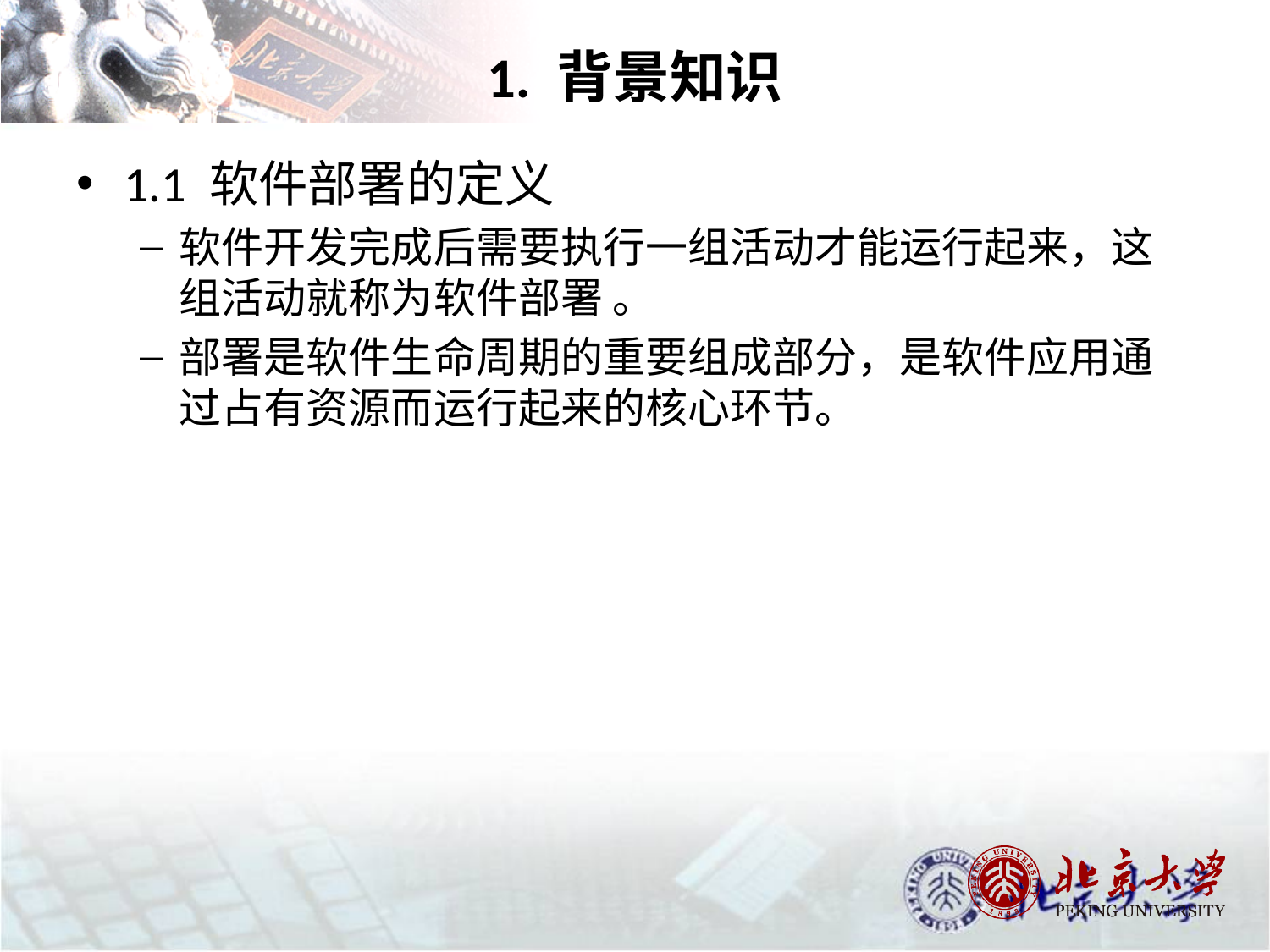

# 1. 背景知识
1.1 软件部署的定义
软件开发完成后需要执行一组活动才能运行起来，这组活动就称为软件部署 。
部署是软件生命周期的重要组成部分，是软件应用通过占有资源而运行起来的核心环节。